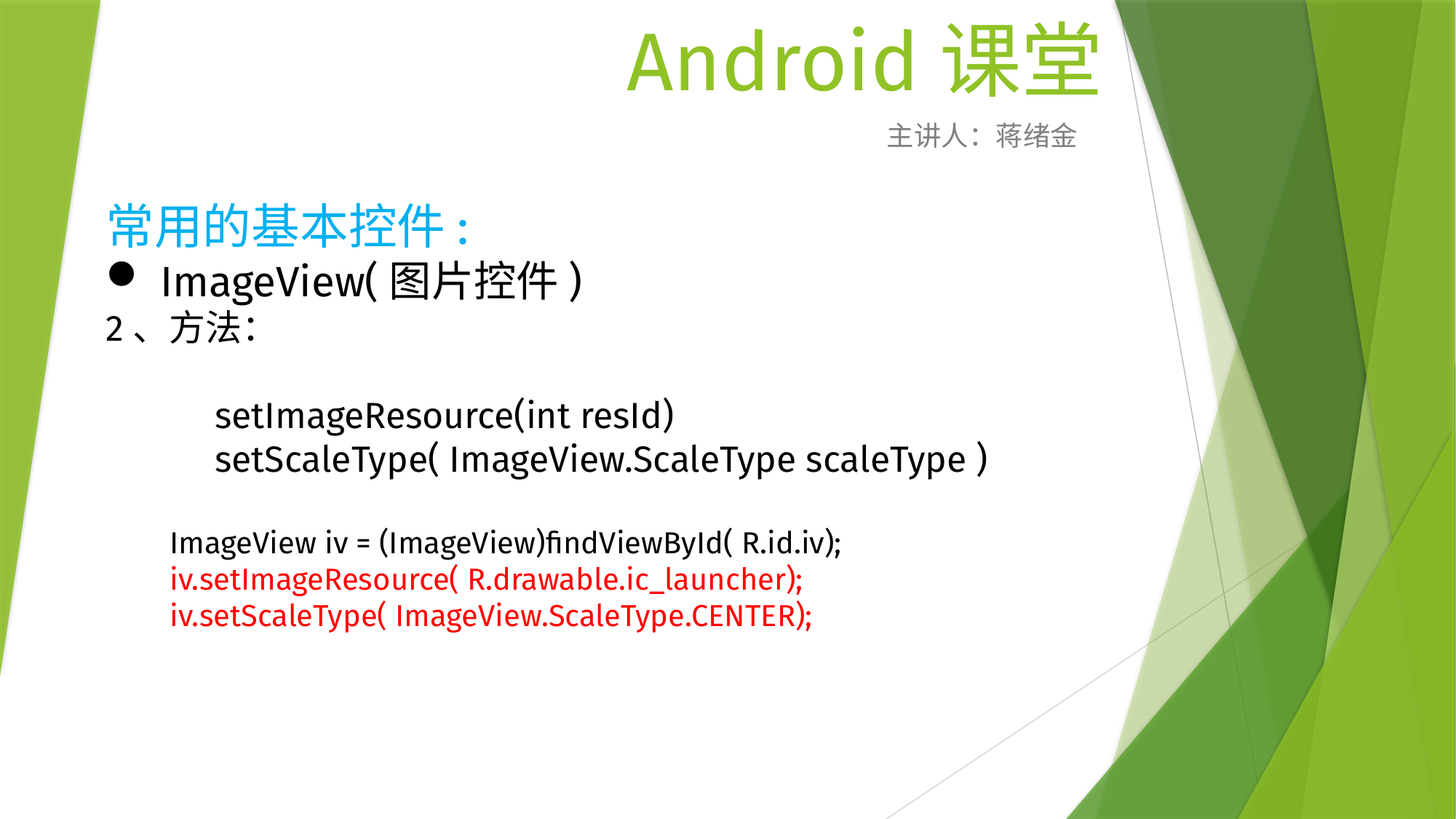

# Android课堂
主讲人：蒋绪金
常用的基本控件:
ImageView(图片控件)
2、方法：

	setImageResource(int resId)
	setScaleType( ImageView.ScaleType scaleType )

        ImageView iv = (ImageView)findViewById( R.id.iv);
        iv.setImageResource( R.drawable.ic_launcher);
        iv.setScaleType( ImageView.ScaleType.CENTER);